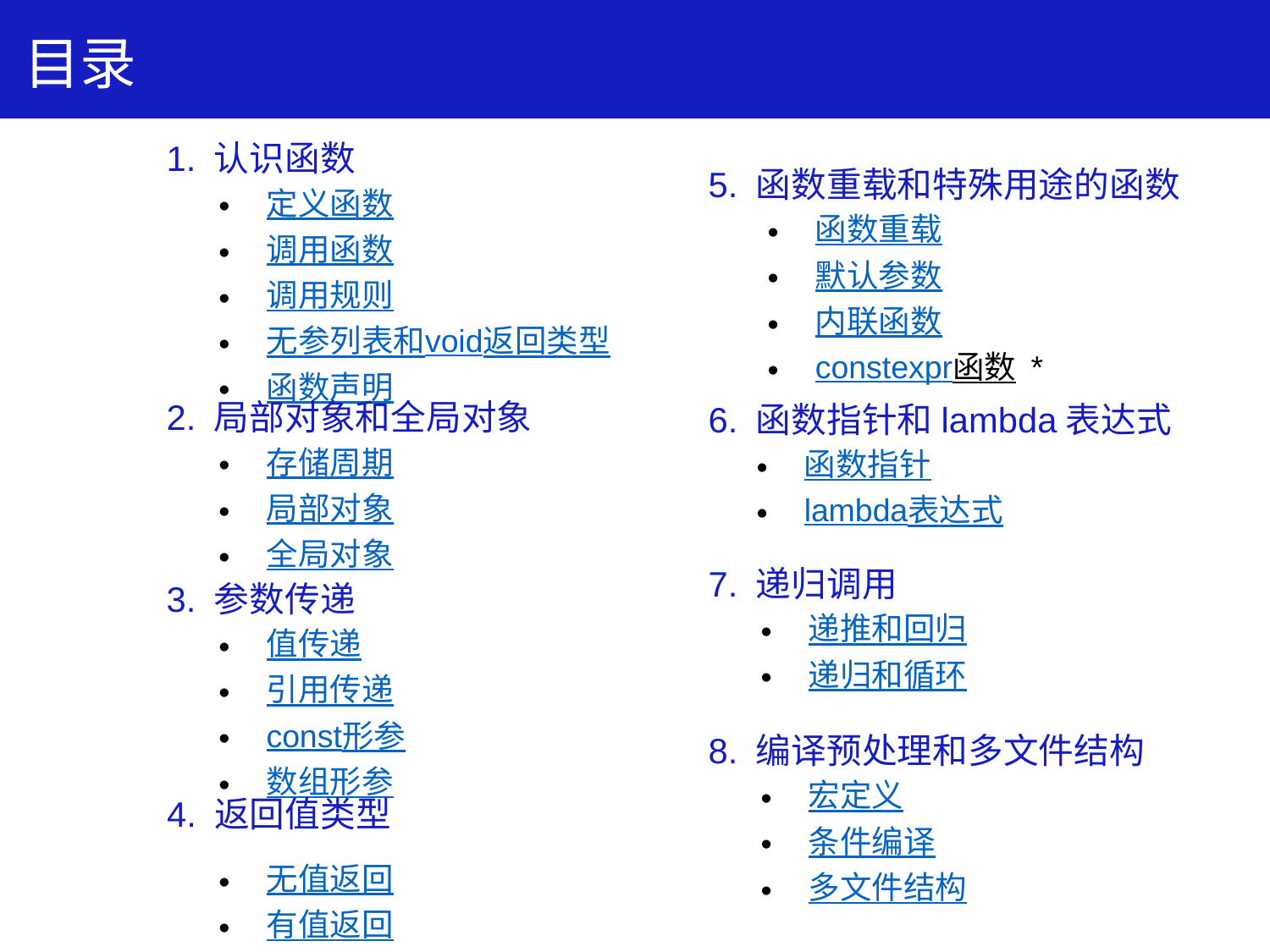

目录
1. 认识函数
定义函数
调用函数
调用规则
无参列表和void返回类型
函数声明
5. 函数重载和特殊用途的函数
函数重载
默认参数
内联函数
constexpr函数 *
2. 局部对象和全局对象
存储周期
局部对象
全局对象
6. 函数指针和lambda表达式
函数指针
lambda表达式
7. 递归调用
递推和回归
递归和循环
3. 参数传递
值传递
引用传递
const形参
数组形参
8. 编译预处理和多文件结构
宏定义
条件编译
多文件结构
4. 返回值类型
无值返回
有值返回
2